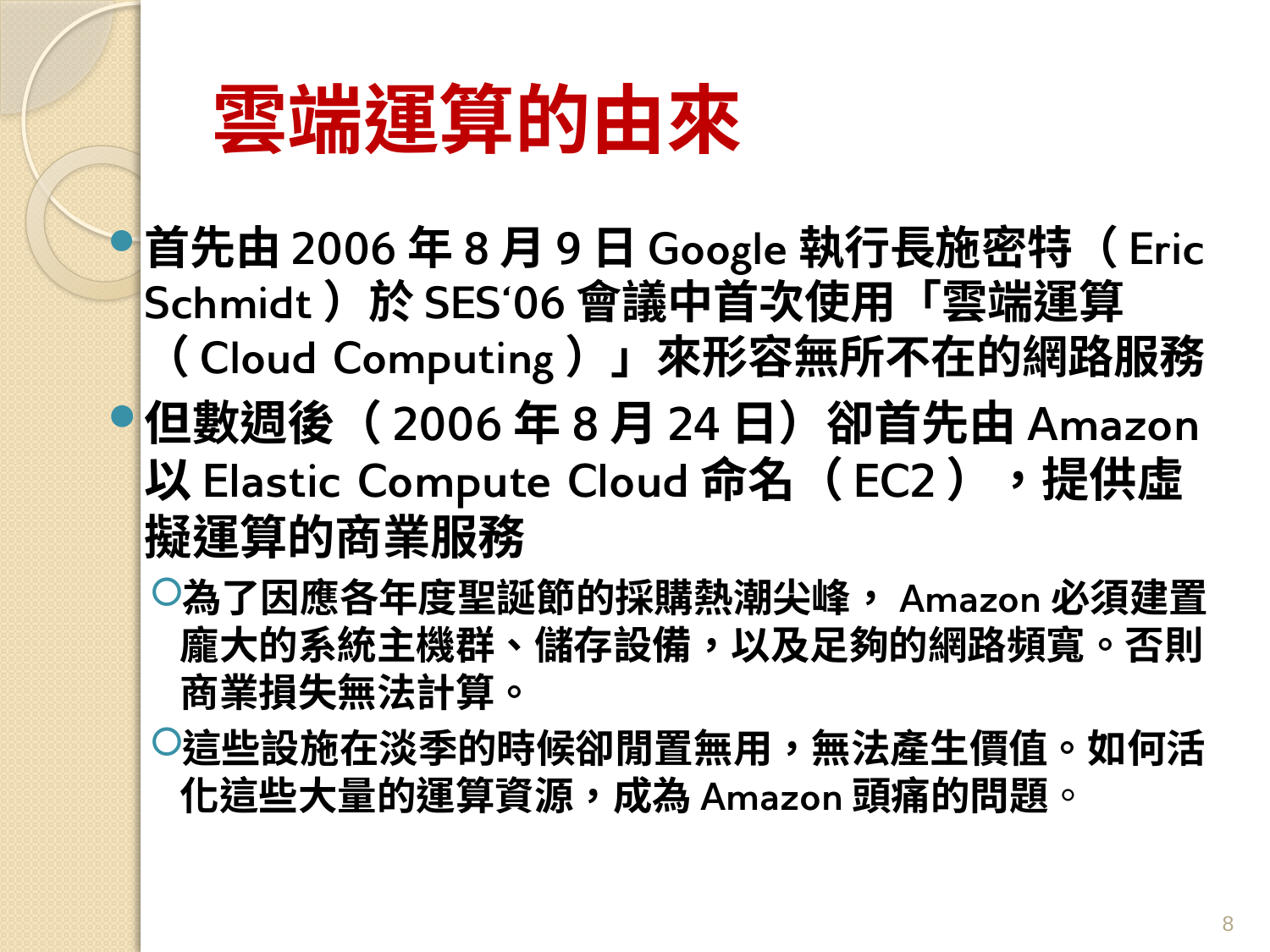

# 雲端運算的由來
首先由2006年8月9日Google執行長施密特（Eric Schmidt）於SES‘06會議中首次使用「雲端運算（Cloud Computing）」來形容無所不在的網路服務
但數週後（2006年8月24日）卻首先由Amazon以Elastic Compute Cloud命名（EC2），提供虛擬運算的商業服務
為了因應各年度聖誕節的採購熱潮尖峰，Amazon必須建置龐大的系統主機群、儲存設備，以及足夠的網路頻寬。否則商業損失無法計算。
這些設施在淡季的時候卻閒置無用，無法產生價值。如何活化這些大量的運算資源，成為Amazon頭痛的問題。
8